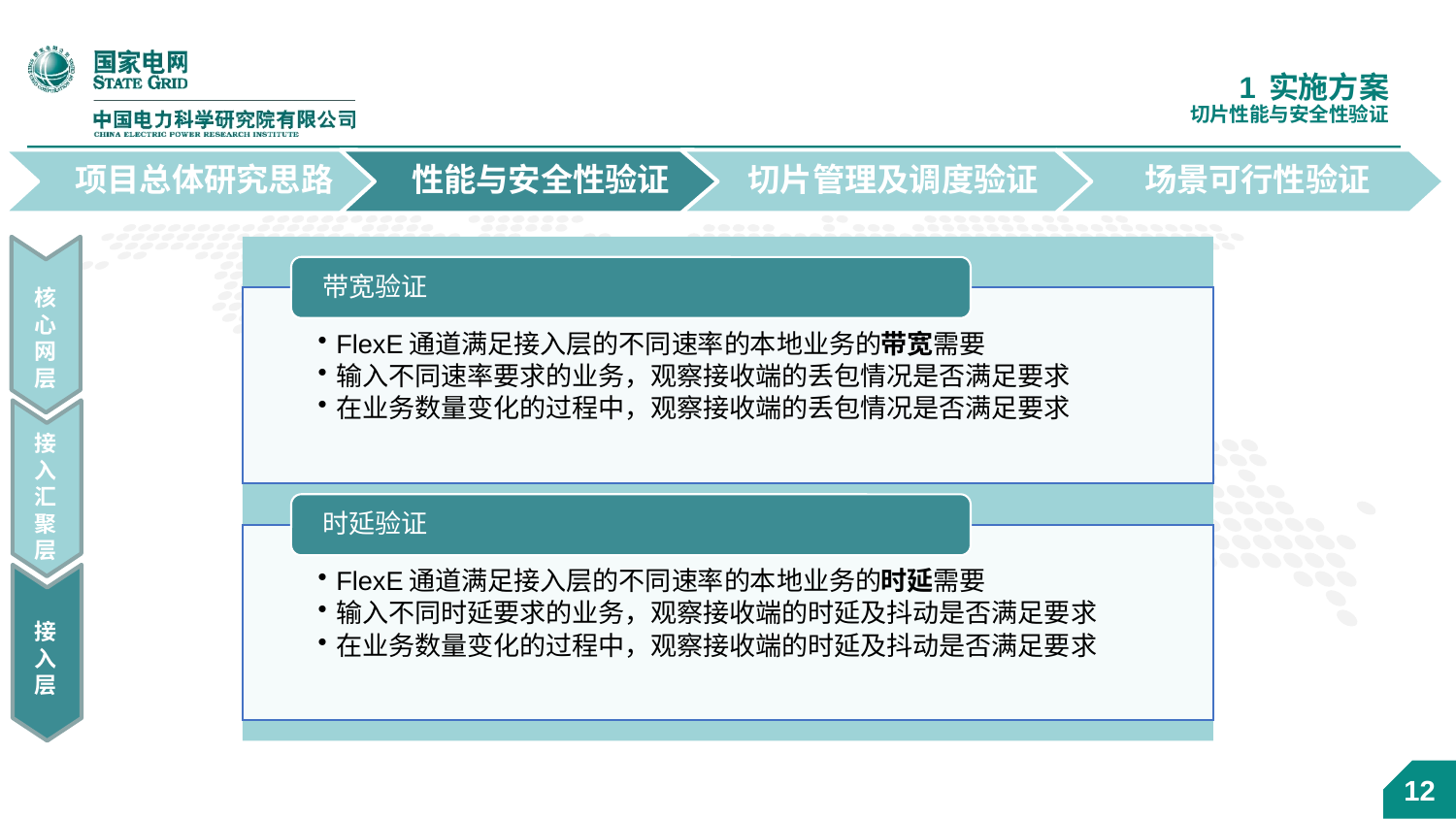

# 1 实施方案 切片性能与安全性验证
项目总体研究思路
性能与安全性验证
切片管理及调度验证
场景可行性验证
核心网层

接入层

接入汇聚层
FlexE通道满足接入层的不同速率的本地业务的带宽需要
输入不同速率要求的业务，观察接收端的丢包情况是否满足要求
在业务数量变化的过程中，观察接收端的丢包情况是否满足要求
带宽验证
FlexE通道满足接入层的不同速率的本地业务的时延需要
输入不同时延要求的业务，观察接收端的时延及抖动是否满足要求
在业务数量变化的过程中，观察接收端的时延及抖动是否满足要求
时延验证
12